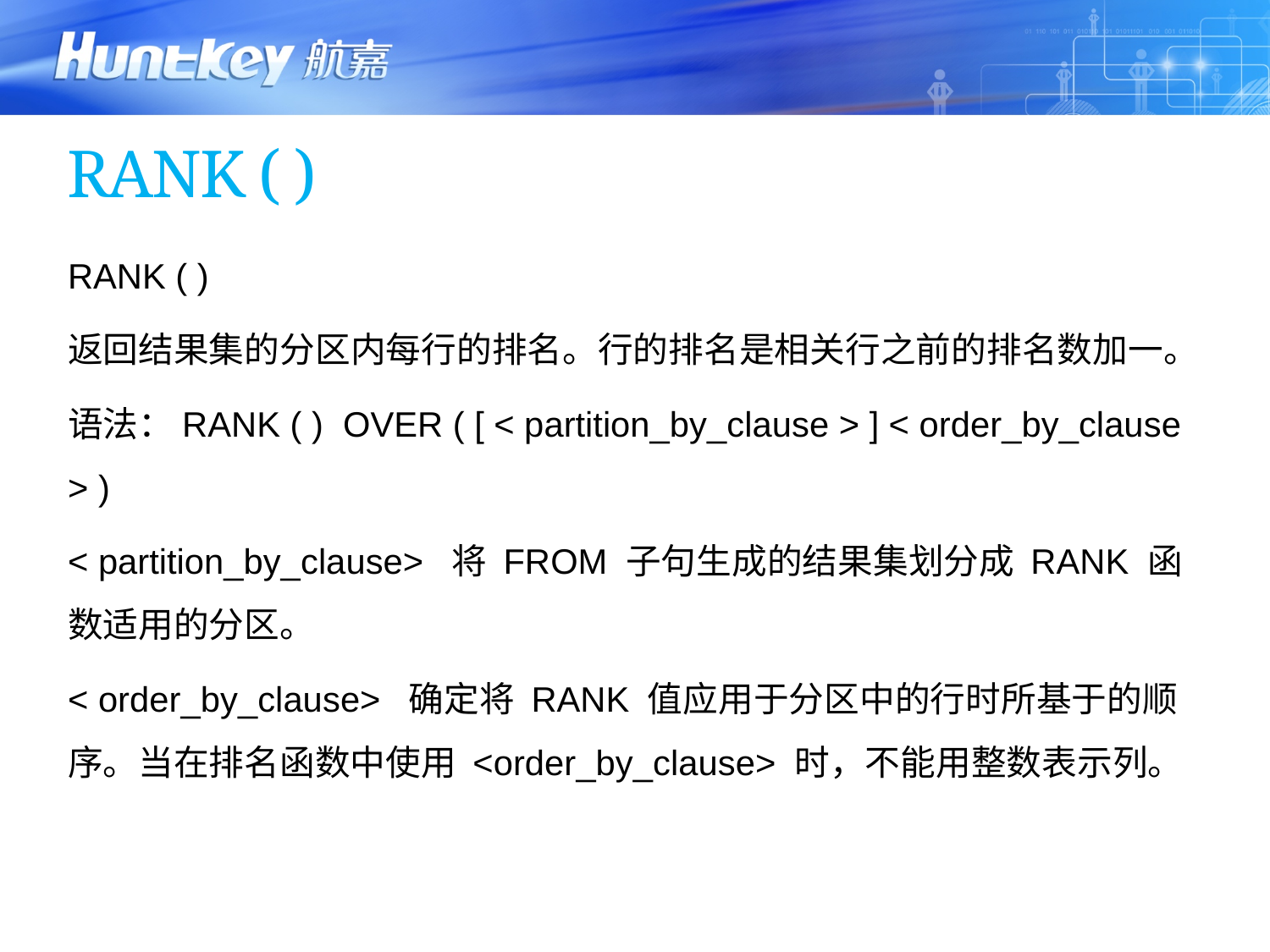

# RANK ( )
RANK ( )
返回结果集的分区内每行的排名。行的排名是相关行之前的排名数加一。
语法：RANK ( )  OVER ( [ < partition_by_clause > ] < order_by_clause > )
< partition_by_clause>  将 FROM 子句生成的结果集划分成 RANK 函数适用的分区。
< order_by_clause>  确定将 RANK 值应用于分区中的行时所基于的顺序。当在排名函数中使用 <order_by_clause> 时，不能用整数表示列。